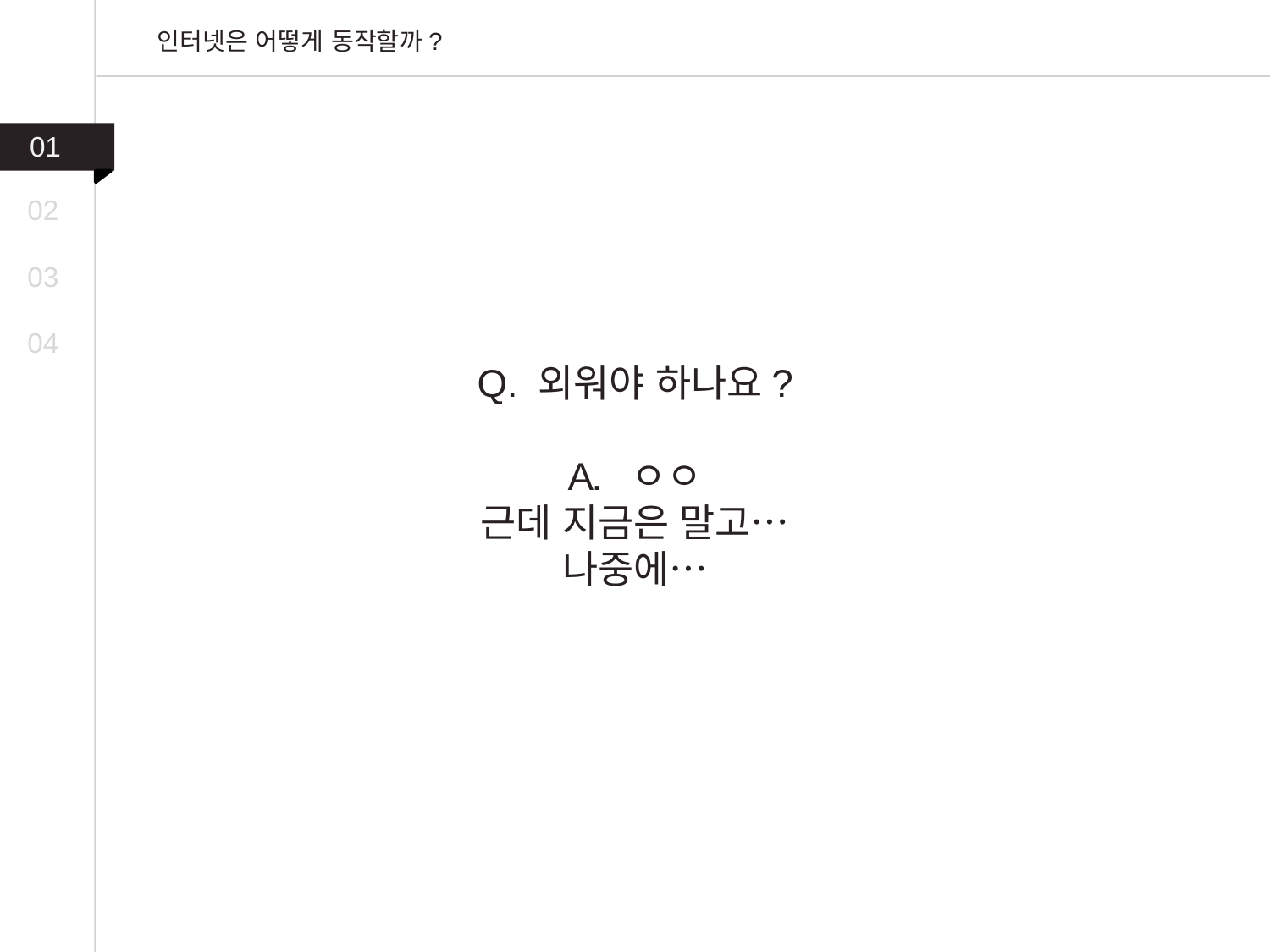

인터넷은 어떻게 동작할까?
01

02
03
04
Q. 외워야 하나요?

ㅇㅇ
근데 지금은 말고…
나중에…